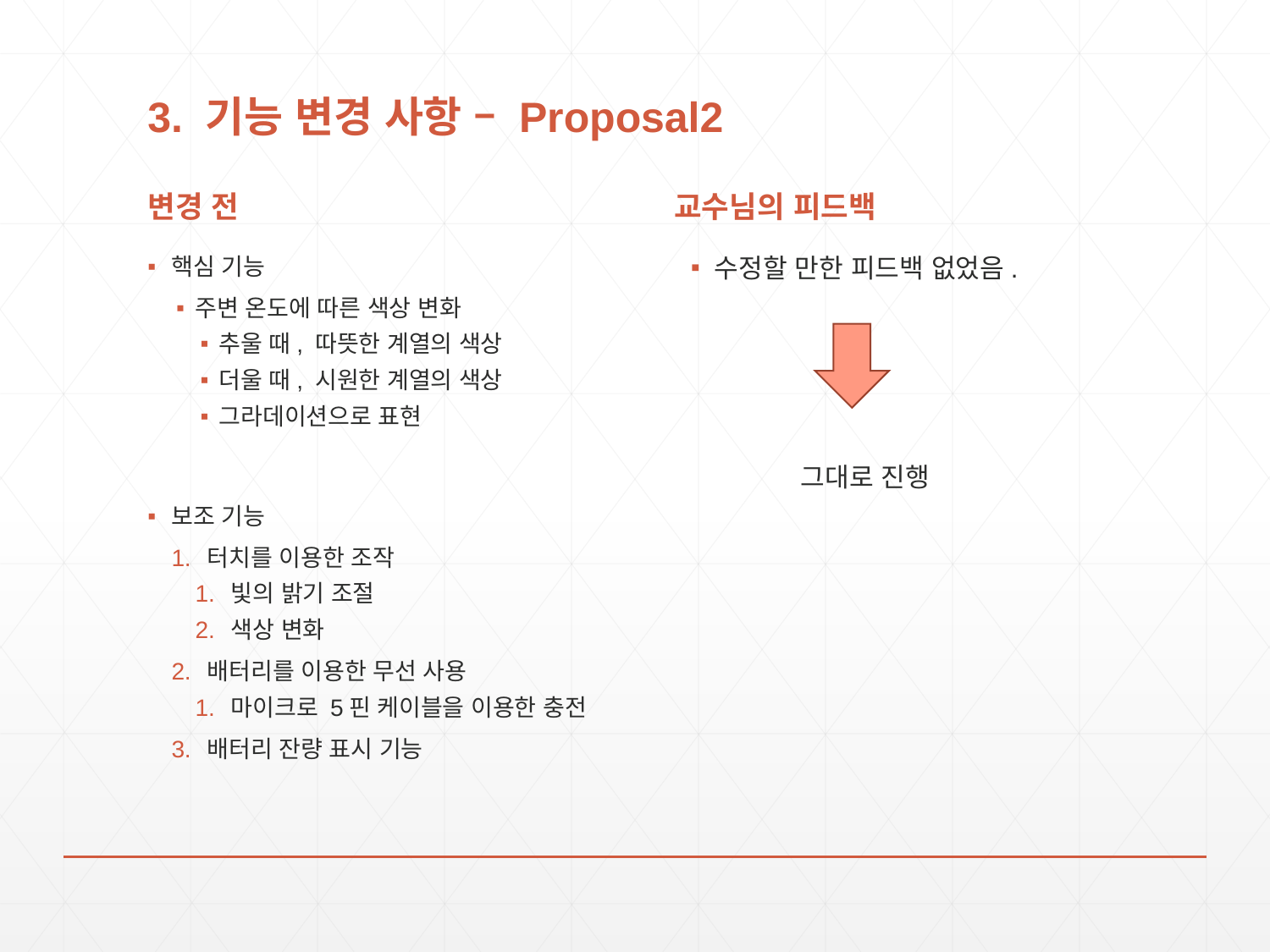

# 3. 기능 변경 사항 – Proposal2
변경 전
교수님의 피드백
핵심 기능
주변 온도에 따른 색상 변화
추울 때, 따뜻한 계열의 색상
더울 때, 시원한 계열의 색상
그라데이션으로 표현

보조 기능
터치를 이용한 조작
빛의 밝기 조절
색상 변화
배터리를 이용한 무선 사용
마이크로 5핀 케이블을 이용한 충전
배터리 잔량 표시 기능
수정할 만한 피드백 없었음.

              그대로 진행